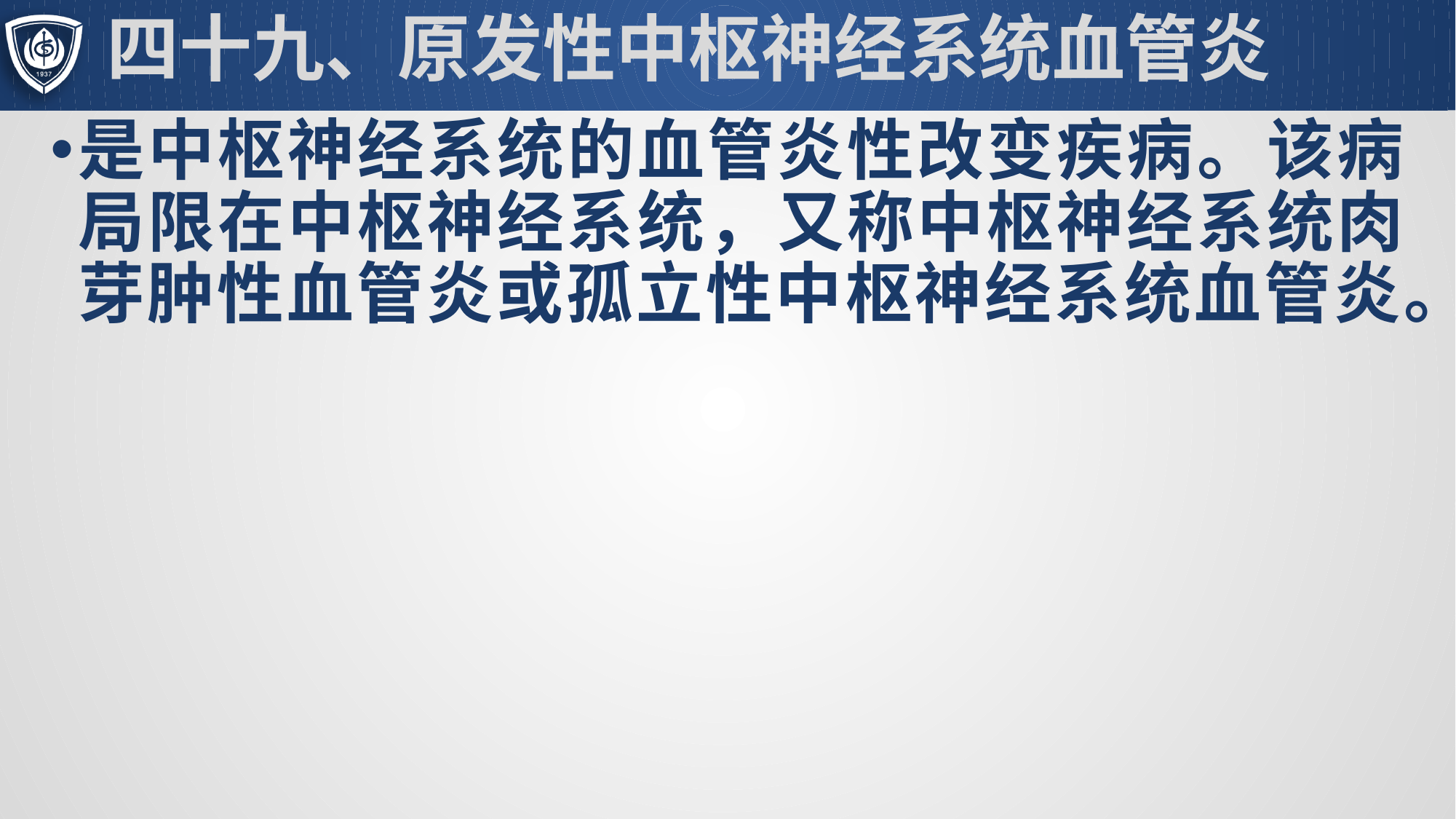

# 四十九、原发性中枢神经系统血管炎
是中枢神经系统的血管炎性改变疾病。该病局限在中枢神经系统，又称中枢神经系统肉芽肿性血管炎或孤立性中枢神经系统血管炎。